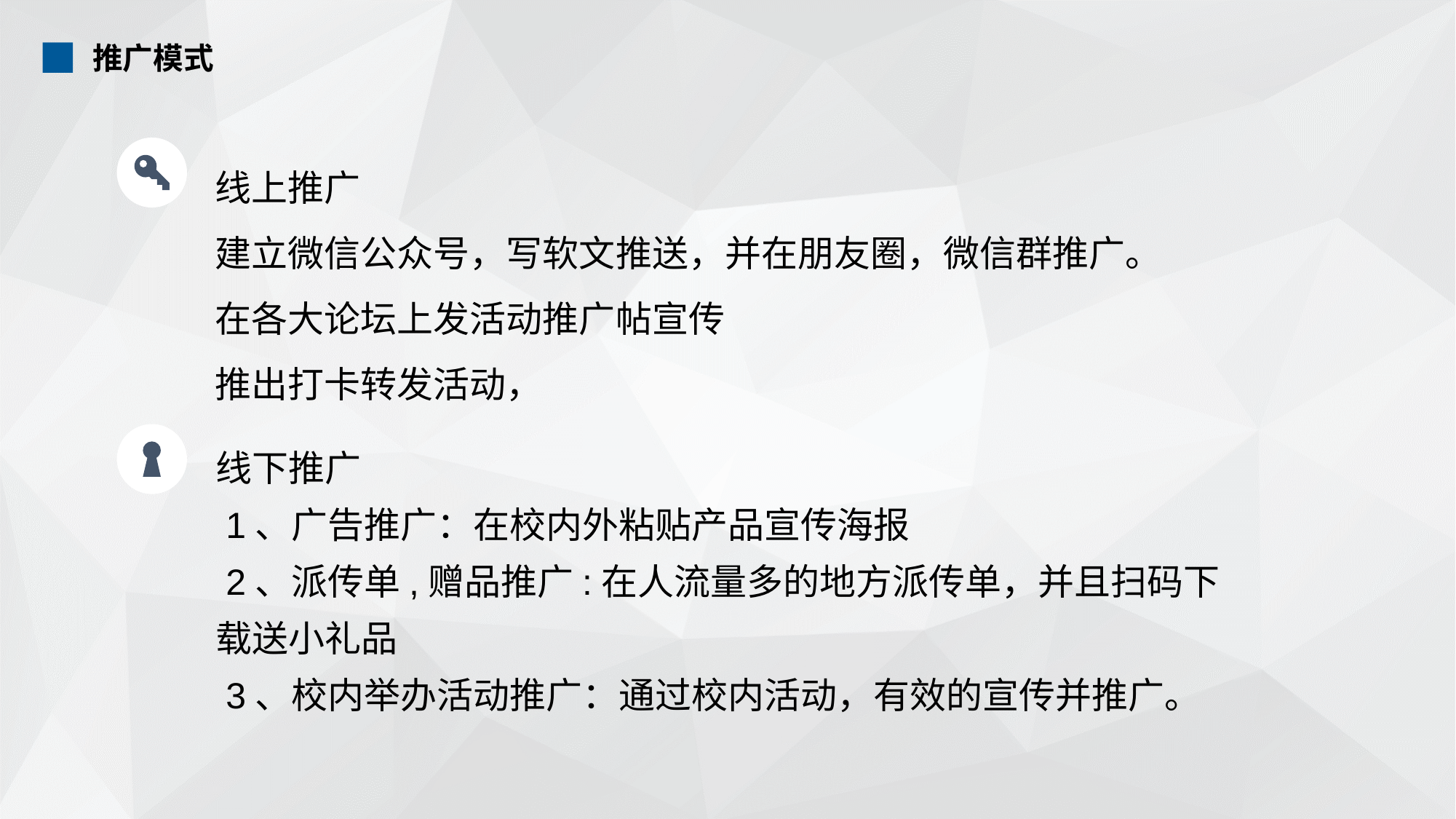

推广模式

线上推广
建立微信公众号，写软文推送，并在朋友圈，微信群推广。
在各大论坛上发活动推广帖宣传
推出打卡转发活动，

线下推广
 1、广告推广：在校内外粘贴产品宣传海报
 2、派传单,赠品推广:在人流量多的地方派传单，并且扫码下载送小礼品
 3、校内举办活动推广：通过校内活动，有效的宣传并推广。